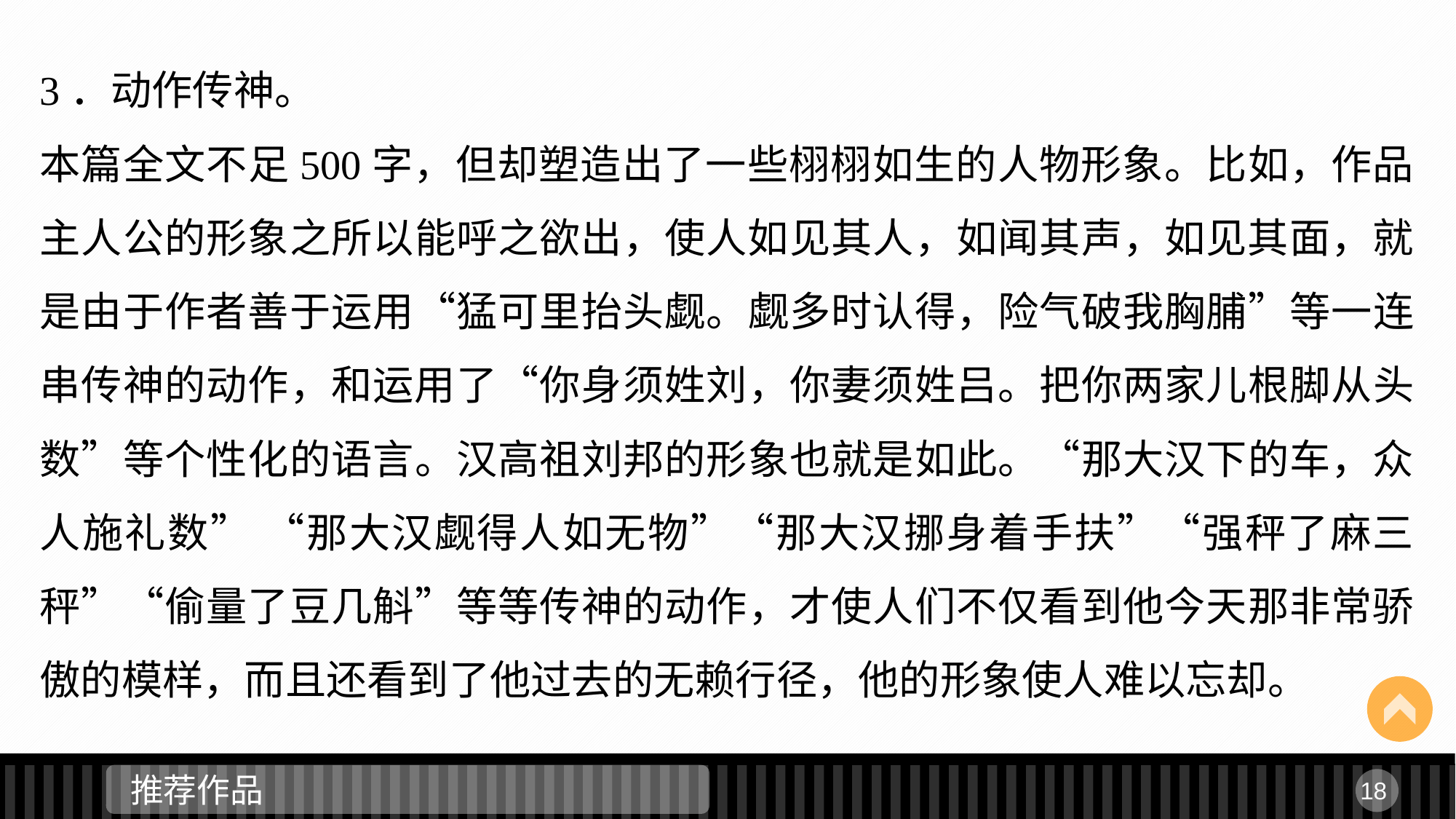

3．动作传神。
本篇全文不足500字，但却塑造出了一些栩栩如生的人物形象。比如，作品主人公的形象之所以能呼之欲出，使人如见其人，如闻其声，如见其面，就是由于作者善于运用“猛可里抬头觑。觑多时认得，险气破我胸脯”等一连串传神的动作，和运用了“你身须姓刘，你妻须姓吕。把你两家儿根脚从头数”等个性化的语言。汉高祖刘邦的形象也就是如此。“那大汉下的车，众人施礼数” “那大汉觑得人如无物”“那大汉挪身着手扶”“强秤了麻三秤”“偷量了豆几斛”等等传神的动作，才使人们不仅看到他今天那非常骄傲的模样，而且还看到了他过去的无赖行径，他的形象使人难以忘却。